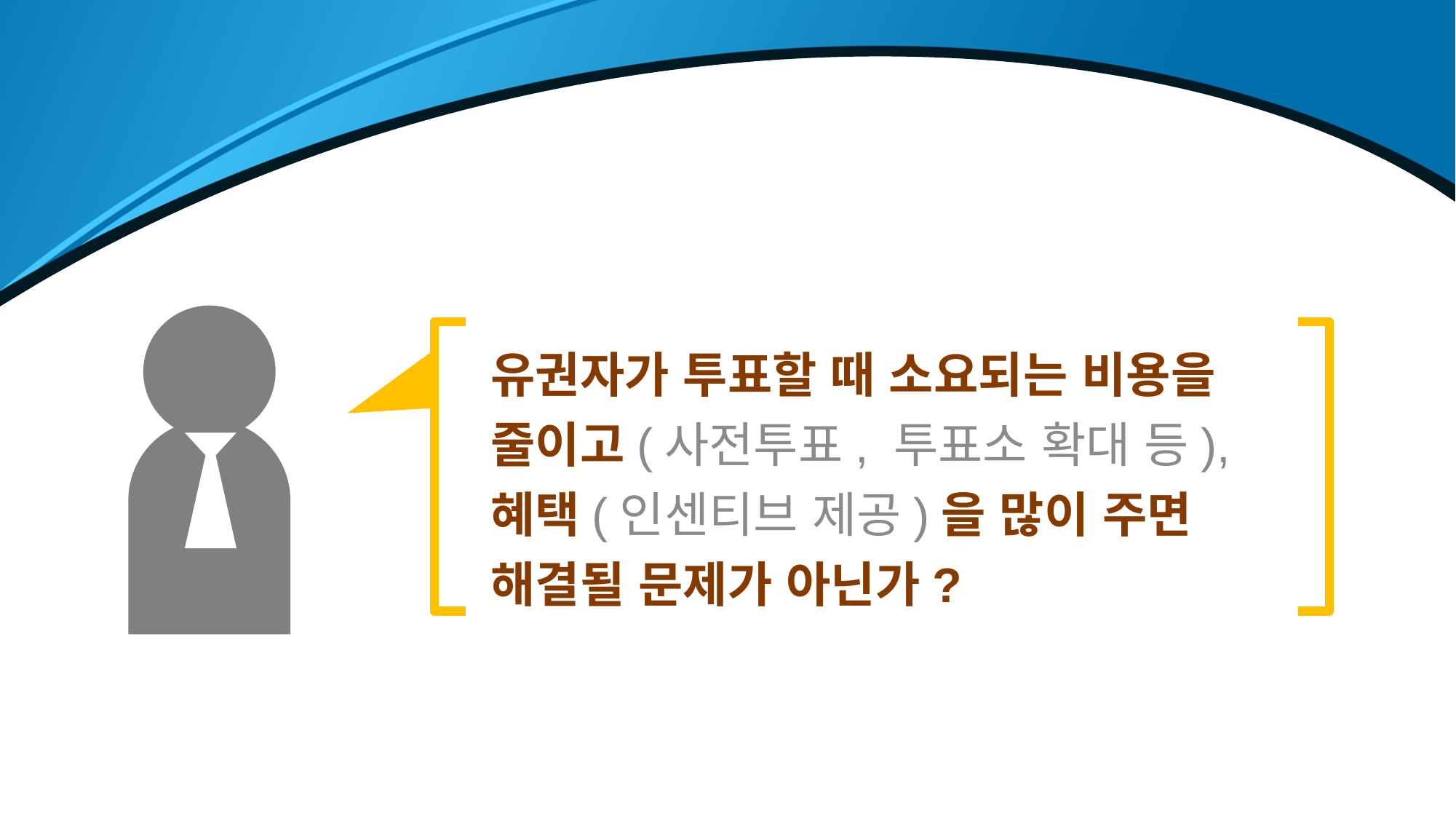

유권자가 투표할 때 소요되는 비용을
줄이고(사전투표, 투표소 확대 등),
혜택(인센티브 제공)을 많이 주면
해결될 문제가 아닌가?